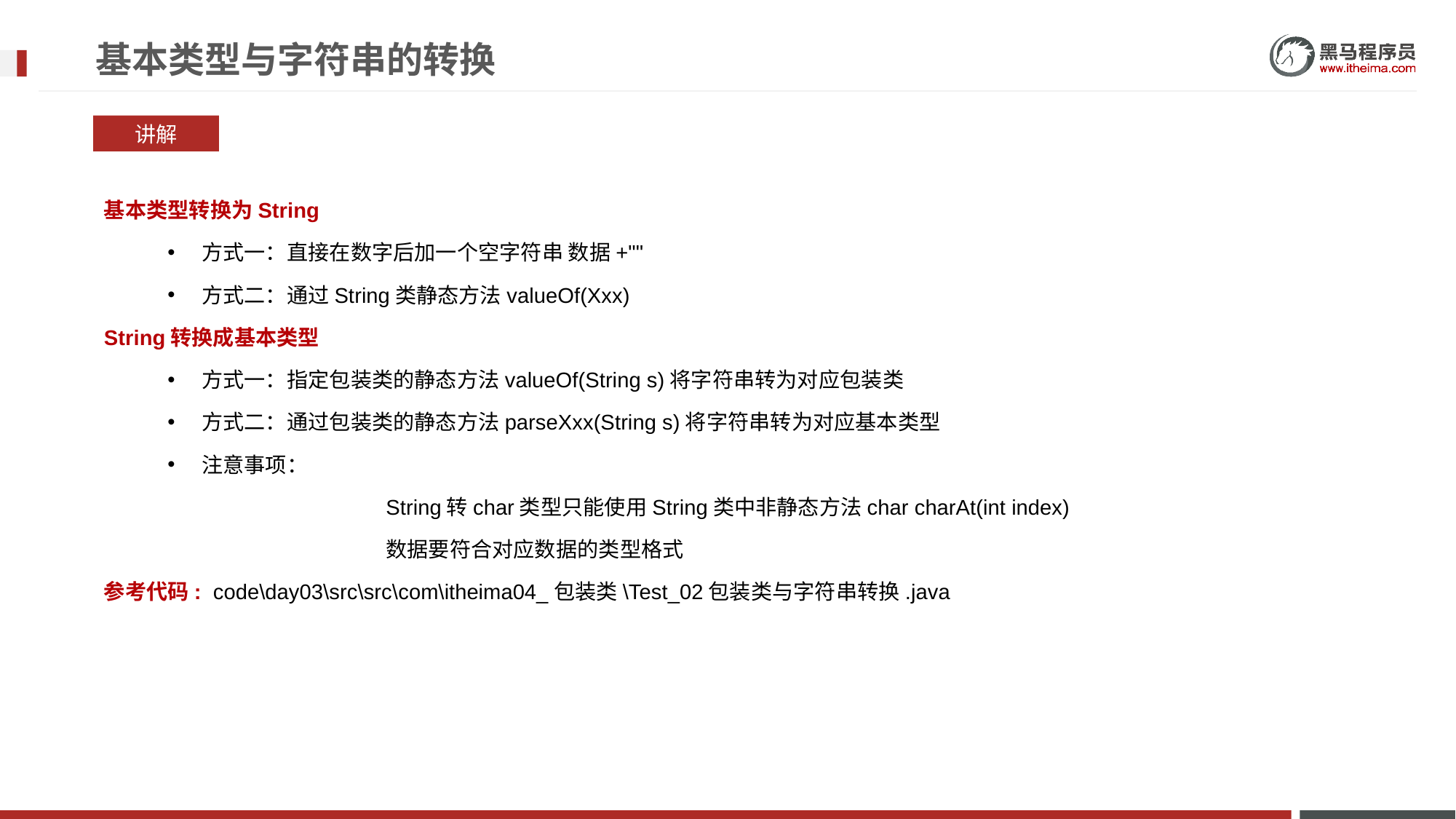

# 基本类型与字符串的转换
讲解
基本类型转换为String
方式一：直接在数字后加一个空字符串 数据+""
方式二：通过String类静态方法valueOf(Xxx)
String转换成基本类型
方式一：指定包装类的静态方法valueOf(String s)将字符串转为对应包装类
方式二：通过包装类的静态方法parseXxx(String s)将字符串转为对应基本类型
注意事项：
		String转char类型只能使用String类中非静态方法char charAt(int index)
		数据要符合对应数据的类型格式
参考代码:	code\day03\src\src\com\itheima04_包装类\Test_02包装类与字符串转换.java